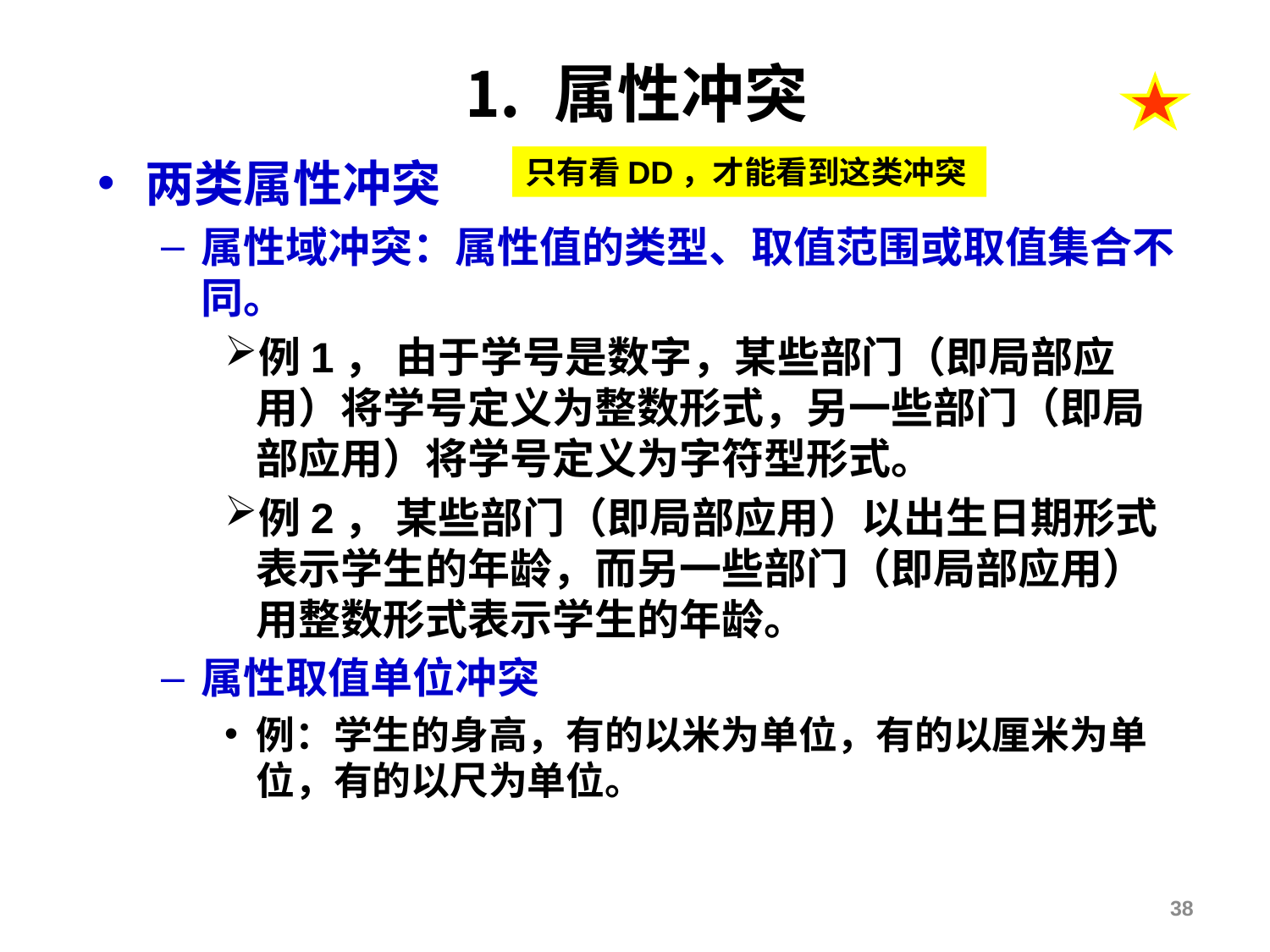

# ⒈ 属性冲突

只有看DD，才能看到这类冲突
两类属性冲突
属性域冲突：属性值的类型、取值范围或取值集合不同。
例1， 由于学号是数字，某些部门（即局部应用）将学号定义为整数形式，另一些部门（即局部应用）将学号定义为字符型形式。
例2， 某些部门（即局部应用）以出生日期形式表示学生的年龄，而另一些部门（即局部应用）用整数形式表示学生的年龄。
属性取值单位冲突
例：学生的身高，有的以米为单位，有的以厘米为单位，有的以尺为单位。
38